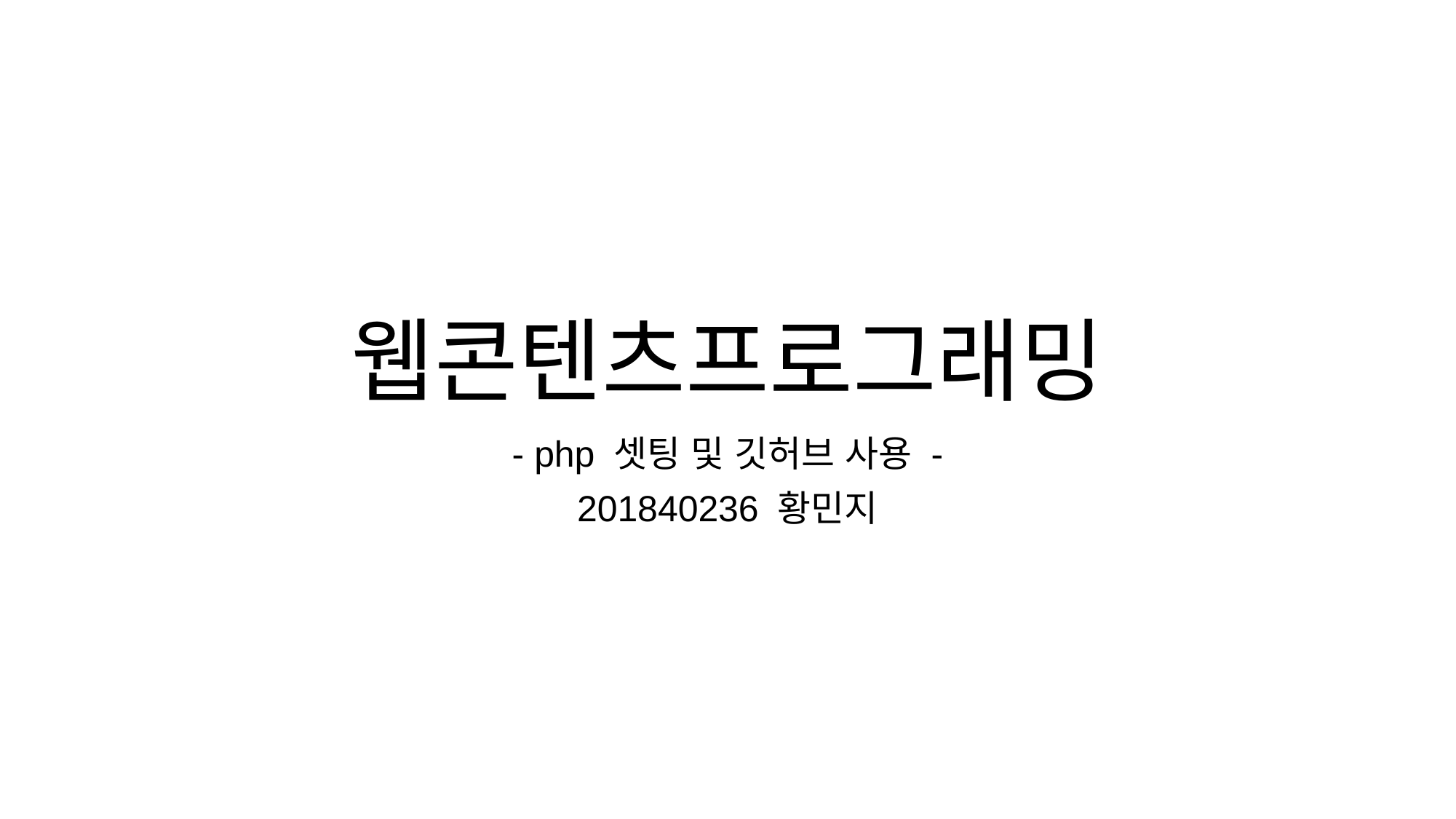

# 웹콘텐츠프로그래밍
- php 셋팅 및 깃허브 사용 -
201840236 황민지